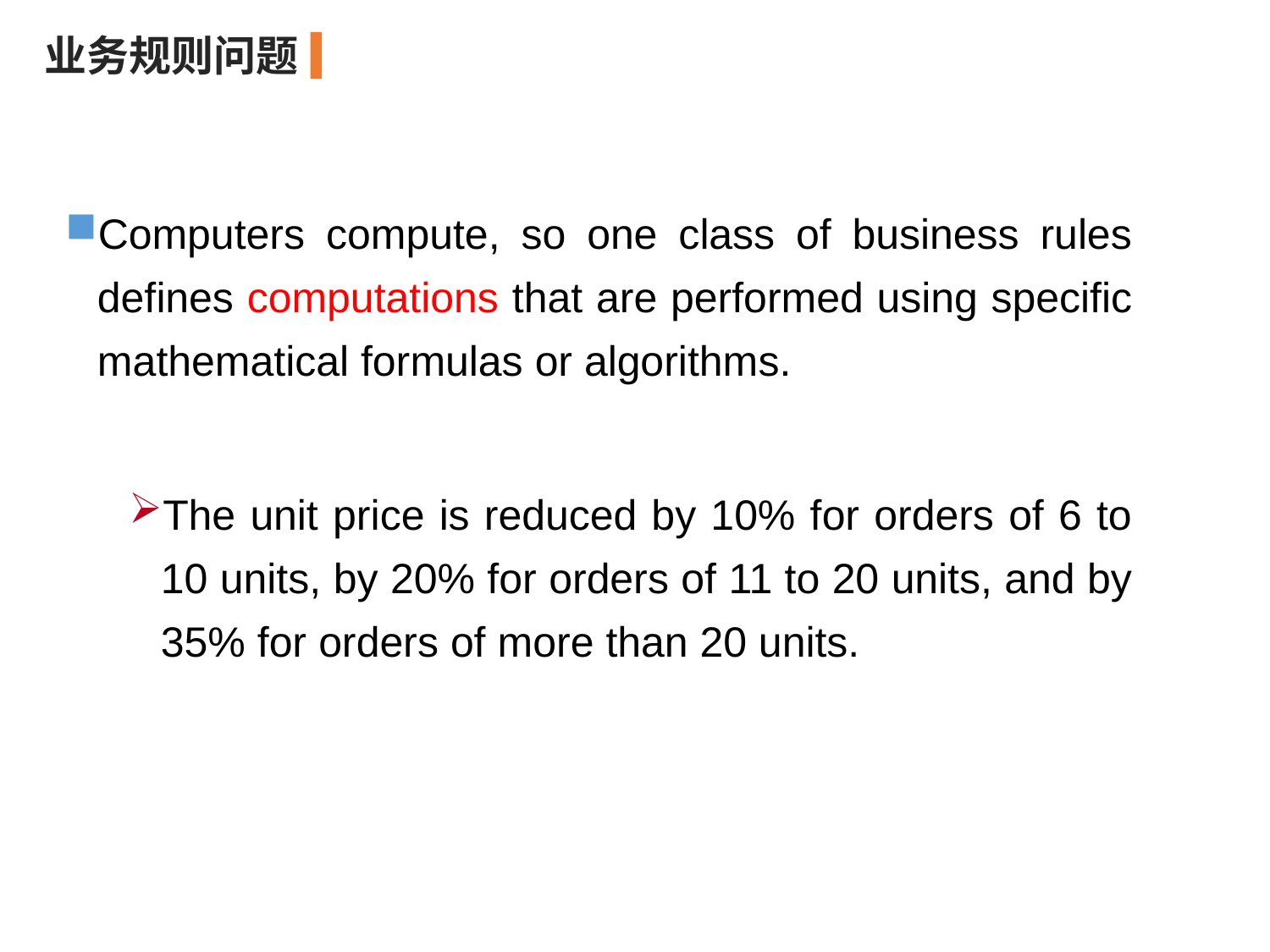

业务规则问题

Computers compute, so one class of business rules defines computations that are performed using specific mathematical formulas or algorithms.

The unit price is reduced by 10% for orders of 6 to 10 units, by 20% for orders of 11 to 20 units, and by 35% for orders of more than 20 units.